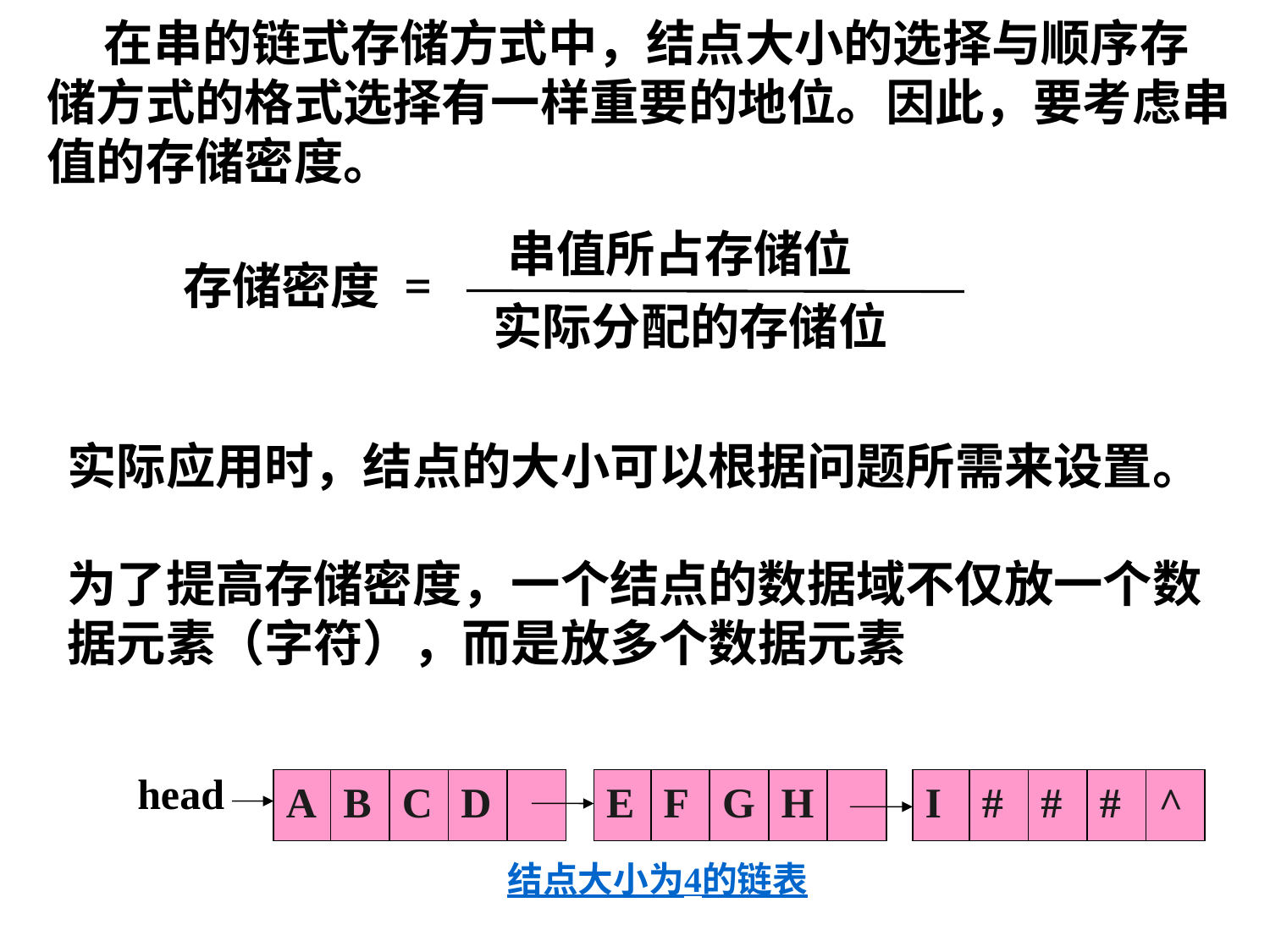

在串的链式存储方式中，结点大小的选择与顺序存储方式的格式选择有一样重要的地位。因此，要考虑串值的存储密度。
串值所占存储位
存储密度 =
实际分配的存储位

实际应用时，结点的大小可以根据问题所需来设置。
为了提高存储密度，一个结点的数据域不仅放一个数据元素（字符），而是放多个数据元素
head
A
B
C
D

E
F
G
H

I
#
#
#
^

结点大小为4的链表